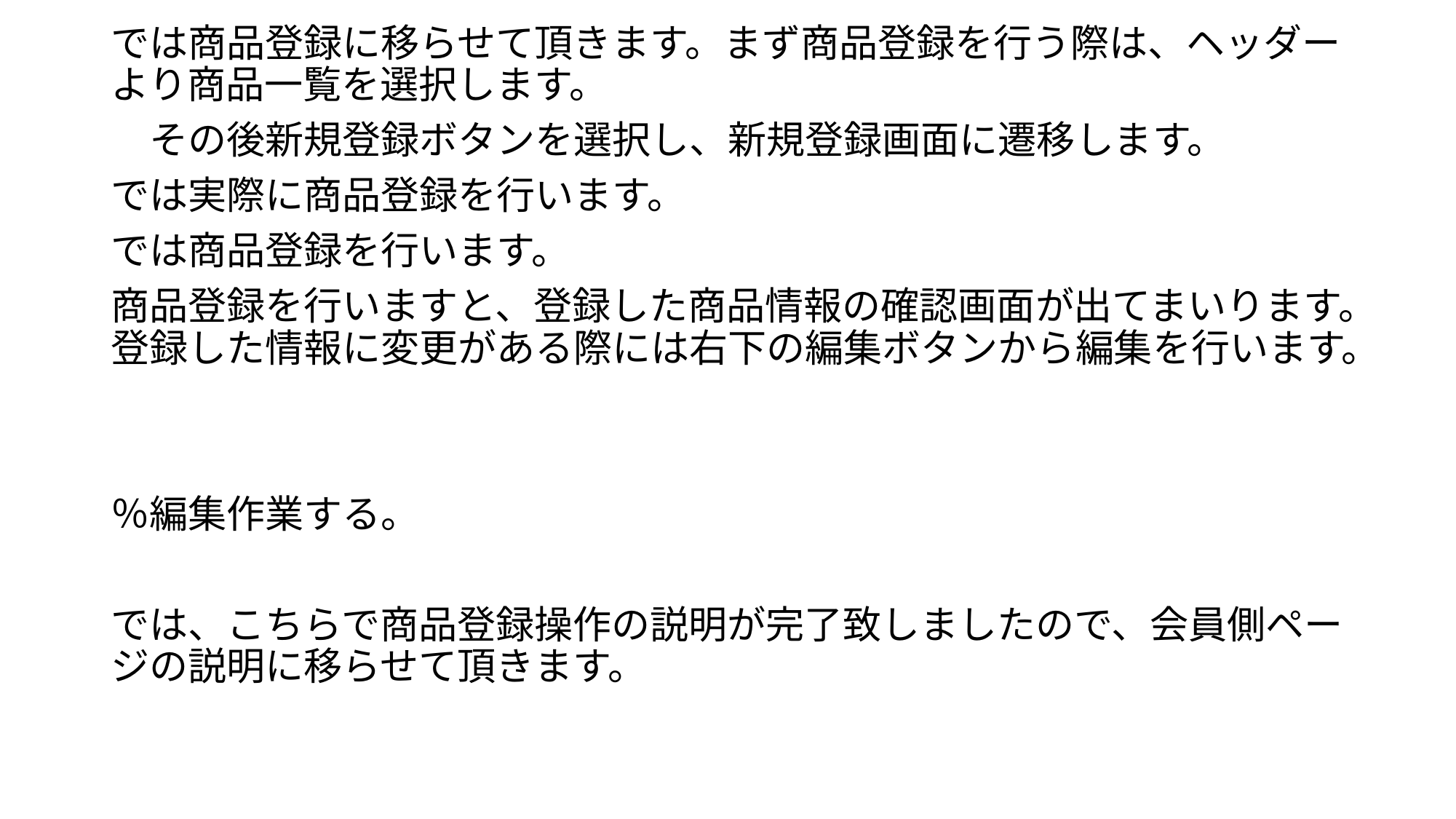

では商品登録に移らせて頂きます。まず商品登録を行う際は、ヘッダーより商品一覧を選択します。
　その後新規登録ボタンを選択し、新規登録画面に遷移します。
では実際に商品登録を行います。
では商品登録を行います。
商品登録を行いますと、登録した商品情報の確認画面が出てまいります。登録した情報に変更がある際には右下の編集ボタンから編集を行います。

％編集作業する。

では、こちらで商品登録操作の説明が完了致しましたので、会員側ページの説明に移らせて頂きます。